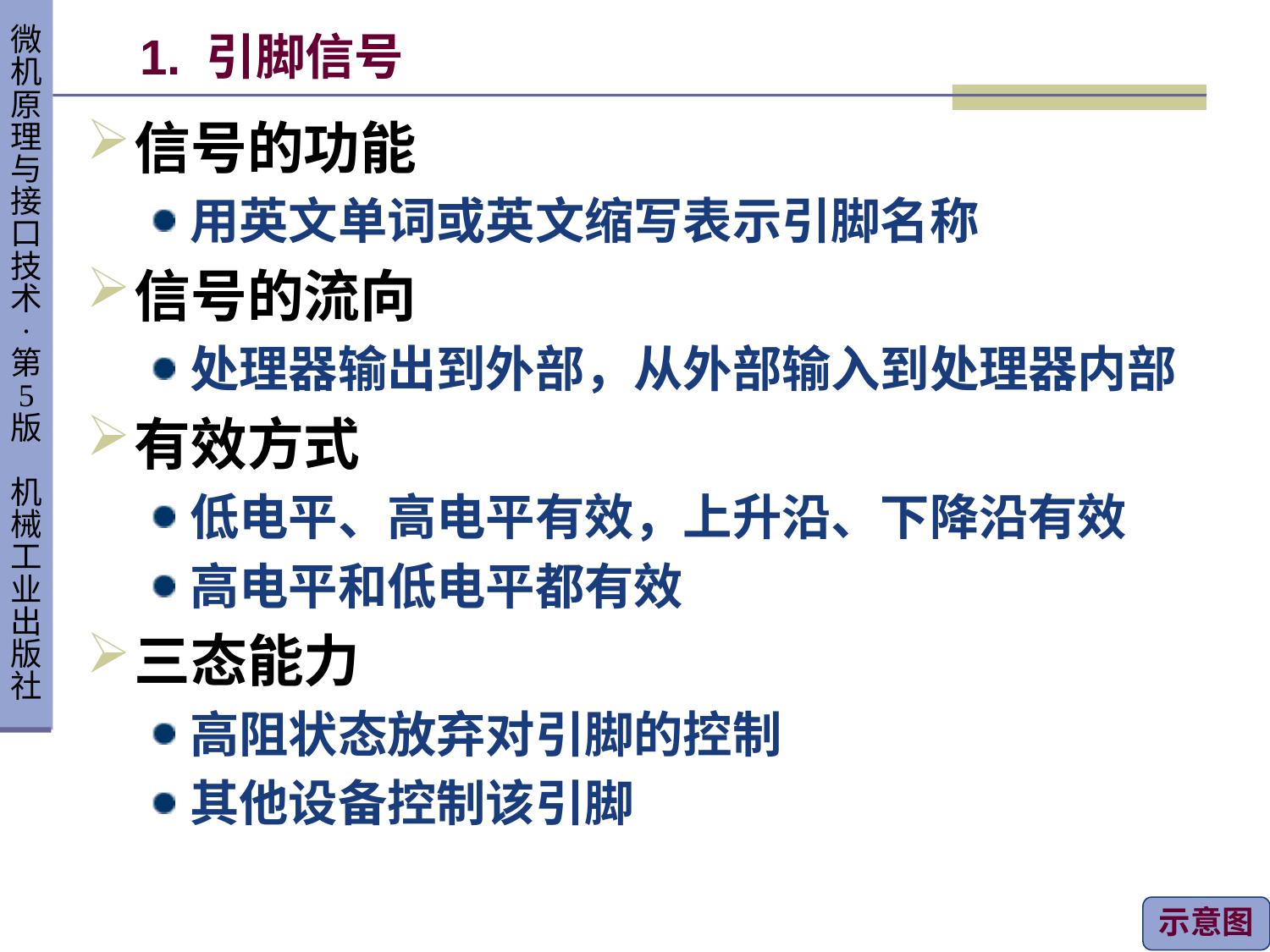

# 1. 引脚信号
信号的功能
用英文单词或英文缩写表示引脚名称
信号的流向
处理器输出到外部，从外部输入到处理器内部
有效方式
低电平、高电平有效，上升沿、下降沿有效
高电平和低电平都有效
三态能力
高阻状态放弃对引脚的控制
其他设备控制该引脚
示意图